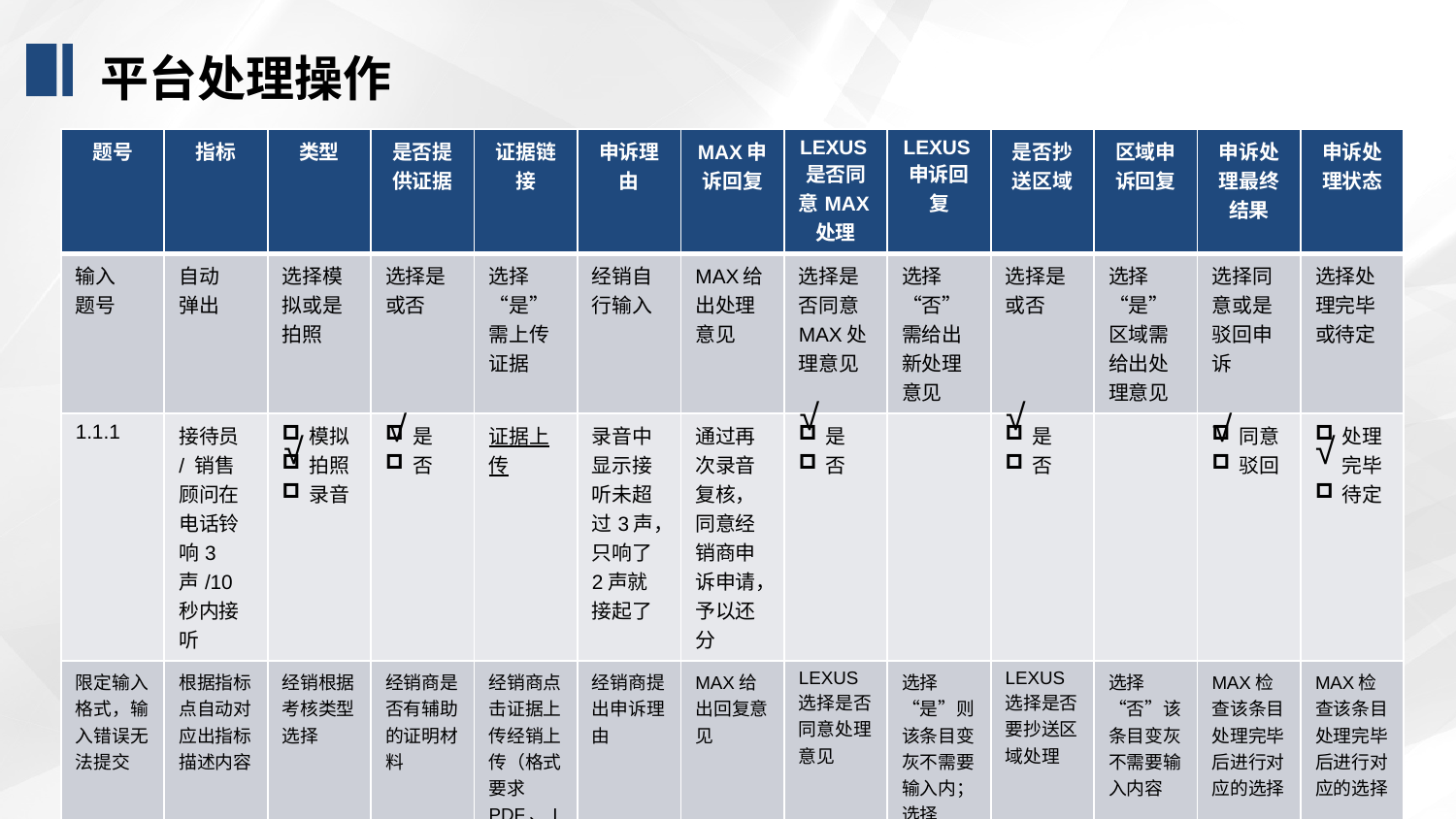

# 平台处理操作
| 题号 | 指标 | 类型 | 是否提供证据 | 证据链接 | 申诉理由 | MAX申诉回复 | LEXUS是否同意MAX处理 | LEXUS申诉回复 | 是否抄送区域 | 区域申诉回复 | 申诉处理最终结果 | 申诉处理状态 |
| --- | --- | --- | --- | --- | --- | --- | --- | --- | --- | --- | --- | --- |
| 输入 题号 | 自动 弹出 | 选择模拟或是拍照 | 选择是或否 | 选择“是”需上传证据 | 经销自行输入 | MAX给出处理意见 | 选择是否同意MAX处理意见 | 选择“否”需给出新处理意见 | 选择是或否 | 选择“是”区域需给出处理意见 | 选择同意或是驳回申诉 | 选择处理完毕或待定 |
| 1.1.1 | 接待员 / 销售顾问在电话铃响3声/10秒内接听 | 模拟 拍照 录音 | 是 否 | 证据上传 | 录音中显示接听未超过3声，只响了2声就接起了 | 通过再次录音复核，同意经销商申诉申请，予以还分 | 是 否 |  | 是 否 |  | 同意 驳回 | 处理完毕 待定 |
| 限定输入格式，输入错误无法提交 | 根据指标点自动对应出指标描述内容 | 经销根据考核类型选择 | 经销商是否有辅助的证明材料 | 经销商点击证据上传经销上传（格式要求PDF、IMG、MP3） | 经销商提出申诉理由 | MAX给出回复意见 | LEXUS选择是否同意处理意见 | 选择“是”则该条目变灰不需要输入内； 选择“否”需要输入内容 | LEXUS选择是否要抄送区域处理 | 选择“否”该条目变灰不需要输入内容 | MAX检查该条目处理完毕后进行对应的选择 | MAX检查该条目处理完毕后进行对应的选择 |
√
√
√
√
√
√